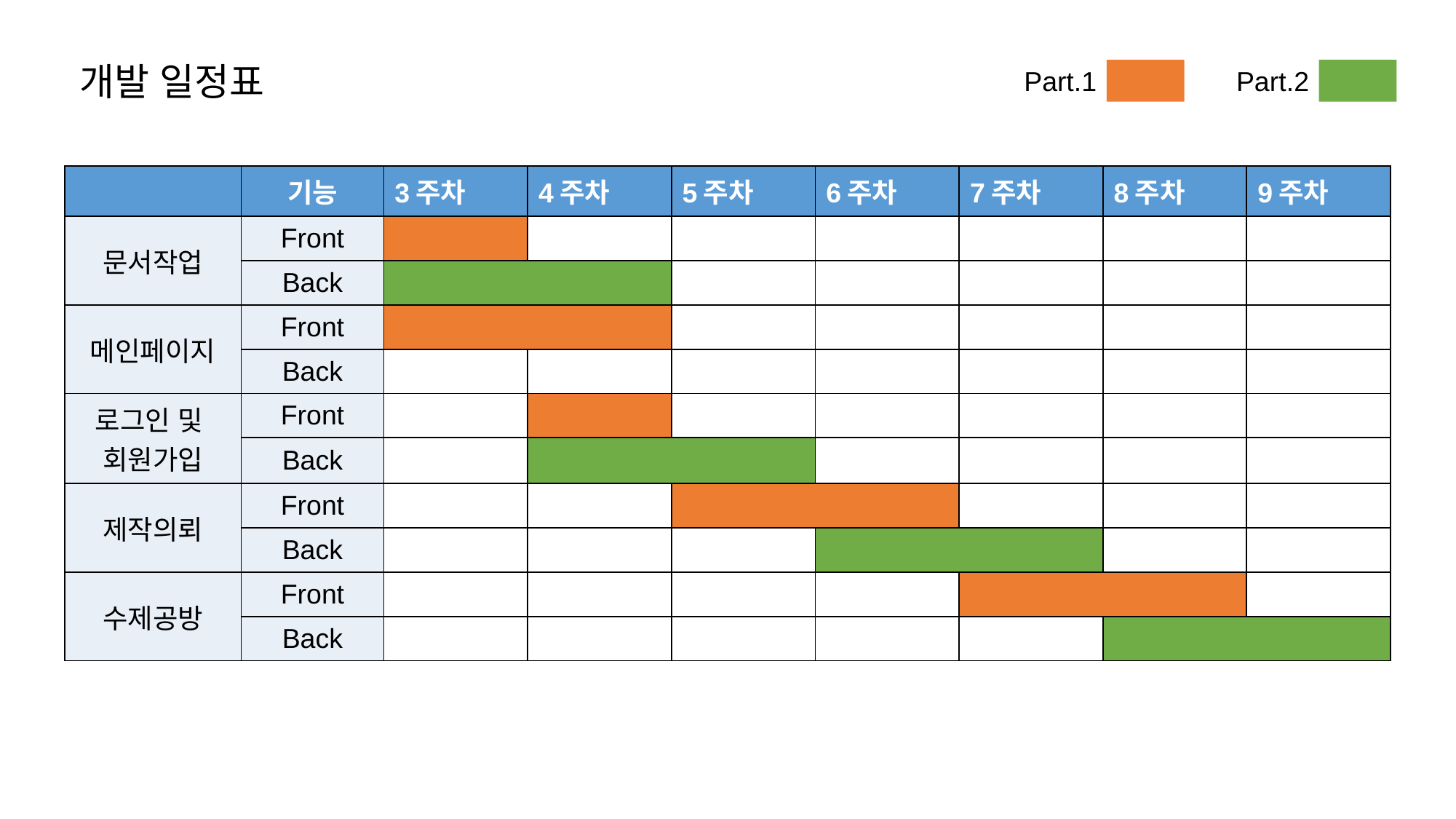

개발 일정표
Part.1
Part.2

|  | 기능 | 3주차 | 4주차 | 5주차 | 6주차 | 7주차 | 8주차 | 9주차 |
| --- | --- | --- | --- | --- | --- | --- | --- | --- |
| 문서작업 | Front |  |  |  |  |  |  |  |
|  | Back |  |  |  |  |  |  |  |
| 메인페이지 | Front |  |  |  |  |  |  |  |
|  | Back |  |  |  |  |  |  |  |
| 로그인 및 회원가입 | Front |  |  |  |  |  |  |  |
|  | Back |  |  |  |  |  |  |  |
| 제작의뢰 | Front |  |  |  |  |  |  |  |
|  | Back |  |  |  |  |  |  |  |
| 수제공방 | Front |  |  |  |  |  |  |  |
|  | Back |  |  |  |  |  |  |  |